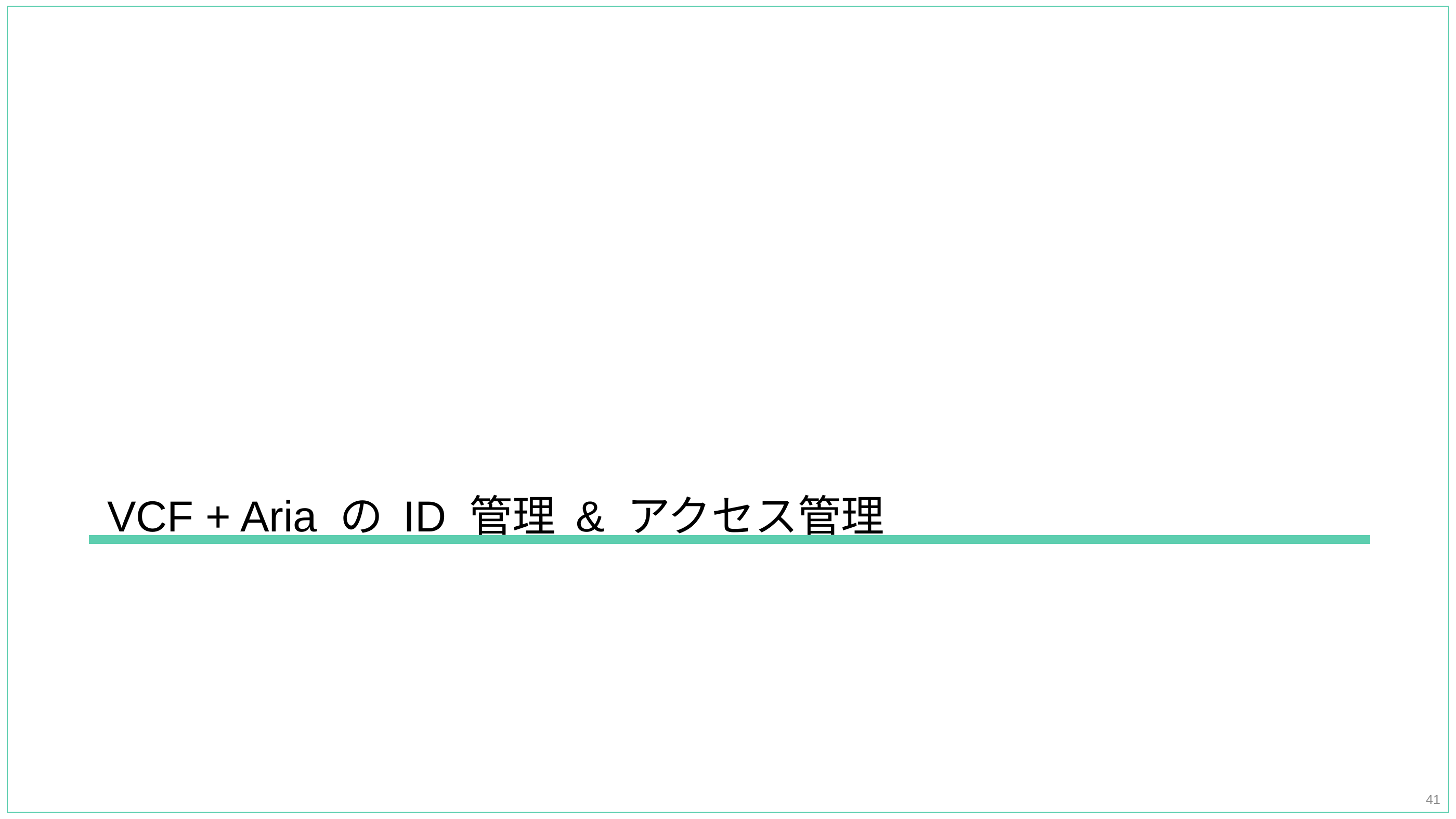

# VCF + Aria の ID 管理 & アクセス管理

41